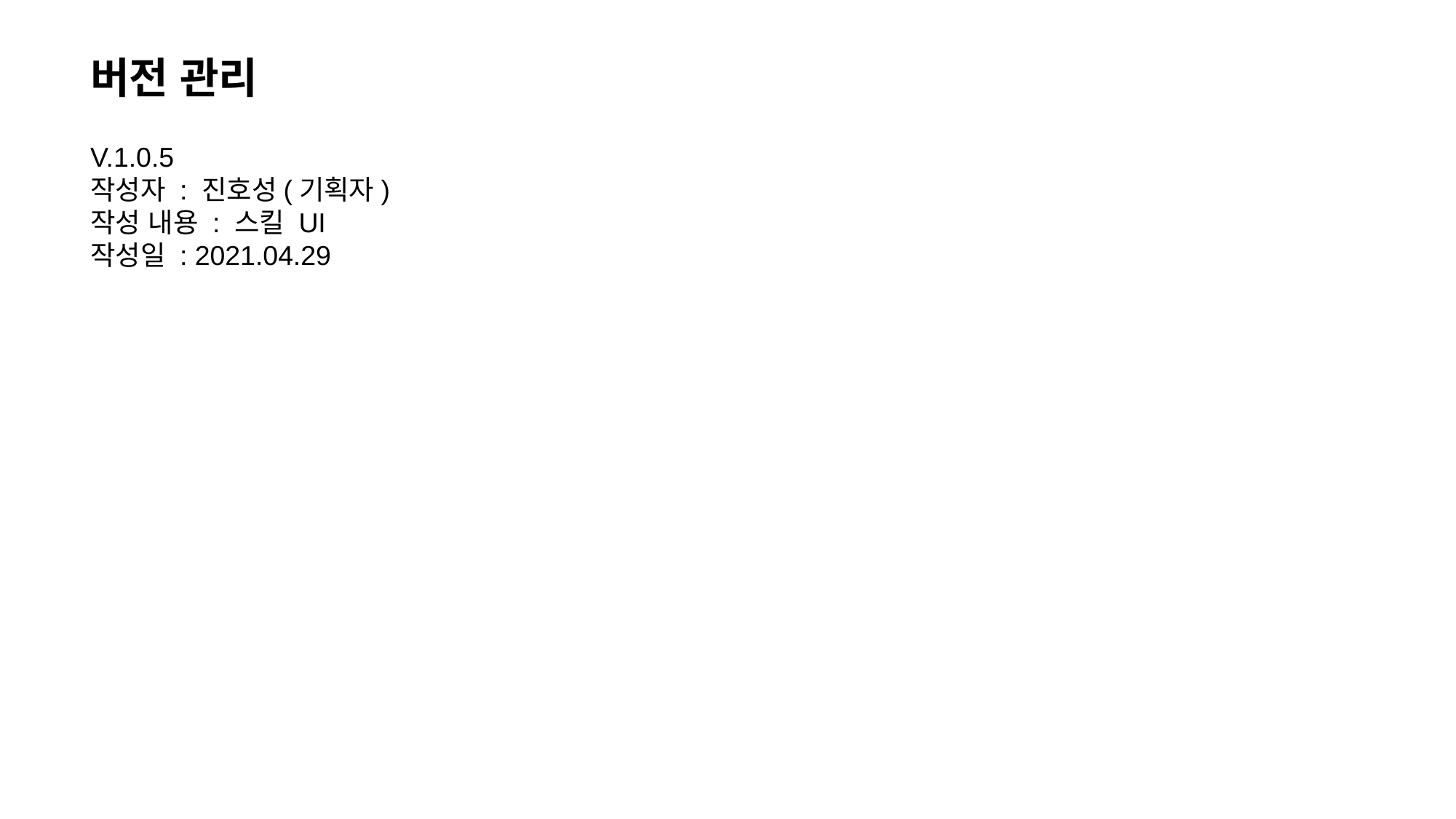

버전 관리
V.1.0.5
작성자 : 진호성(기획자)
작성 내용 : 스킬 UI
작성일 : 2021.04.29